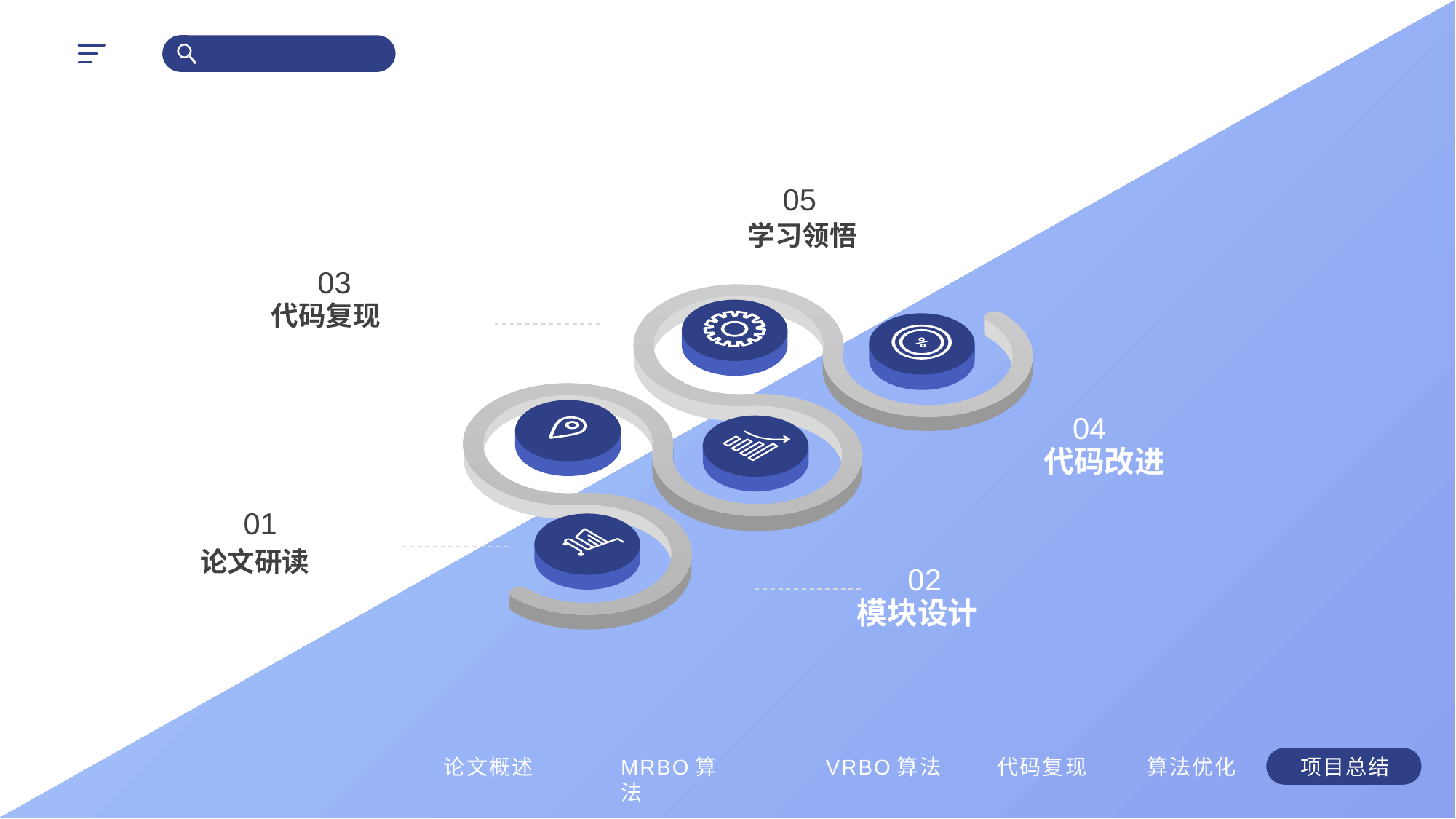

05
学习领悟
03

代码复现
04
代码改进
01
论文研读
02
模块设计

论文概述
VRBO算法
代码复现
项目总结
MRBO算法
算法优化